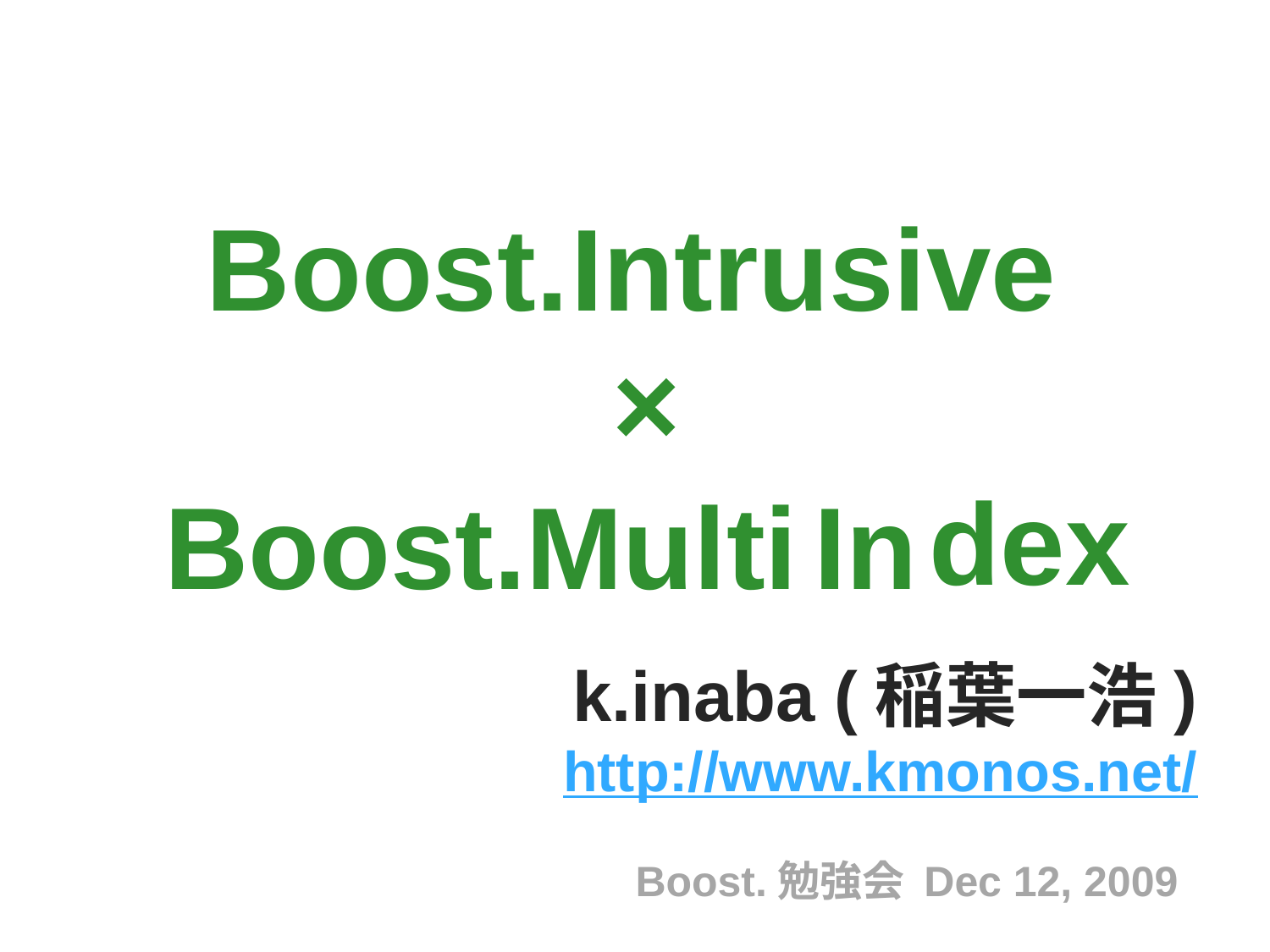

Boost.
Intrusive
×
dex
Boost.Multi
In
k.inaba (稲葉一浩)
http://www.kmonos.net/
Boost.勉強会 Dec 12, 2009